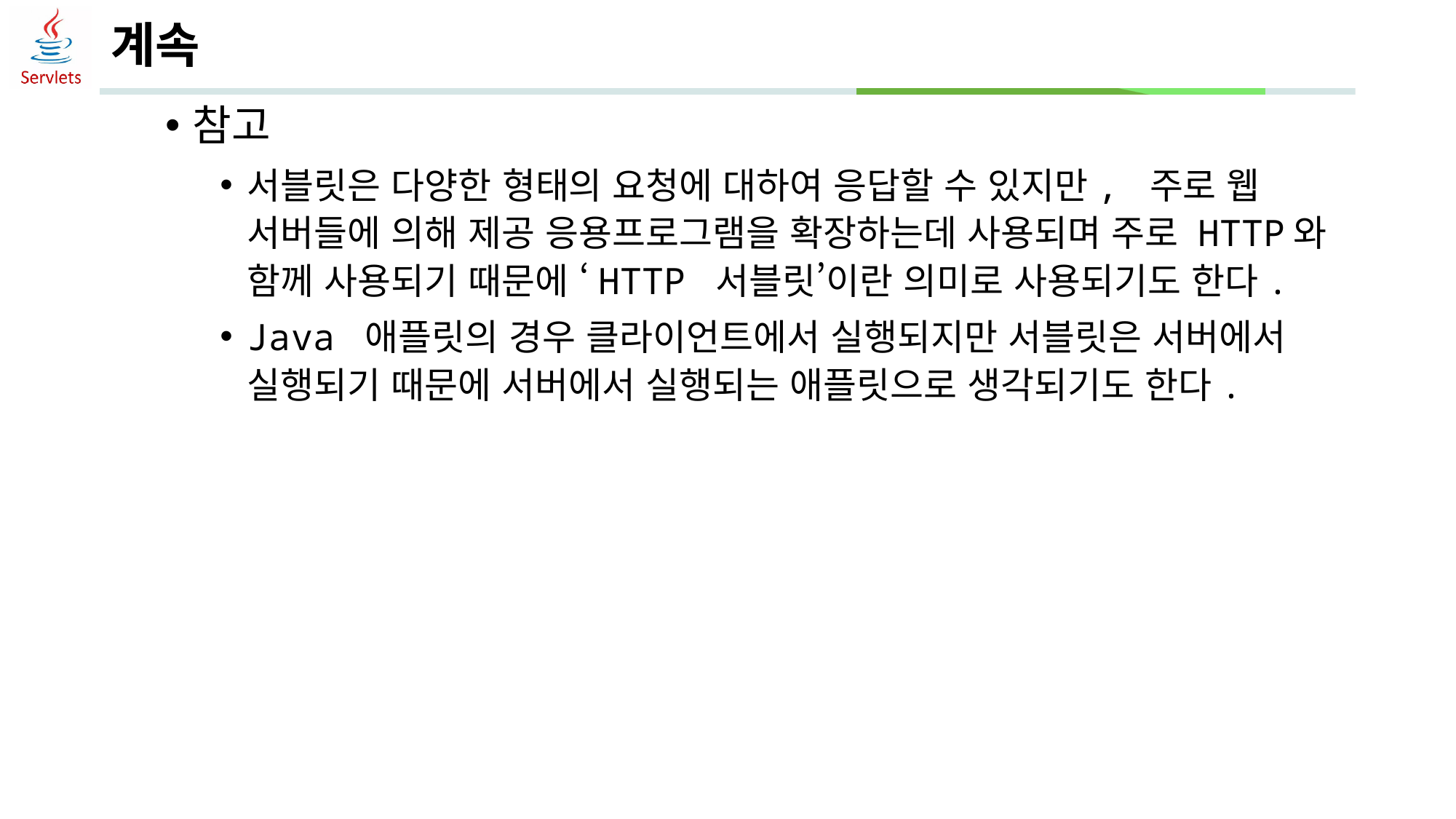

# 계속
참고
서블릿은 다양한 형태의 요청에 대하여 응답할 수 있지만, 주로 웹 서버들에 의해 제공 응용프로그램을 확장하는데 사용되며 주로 HTTP와 함께 사용되기 때문에 ‘HTTP 서블릿’이란 의미로 사용되기도 한다.
Java 애플릿의 경우 클라이언트에서 실행되지만 서블릿은 서버에서 실행되기 때문에 서버에서 실행되는 애플릿으로 생각되기도 한다.